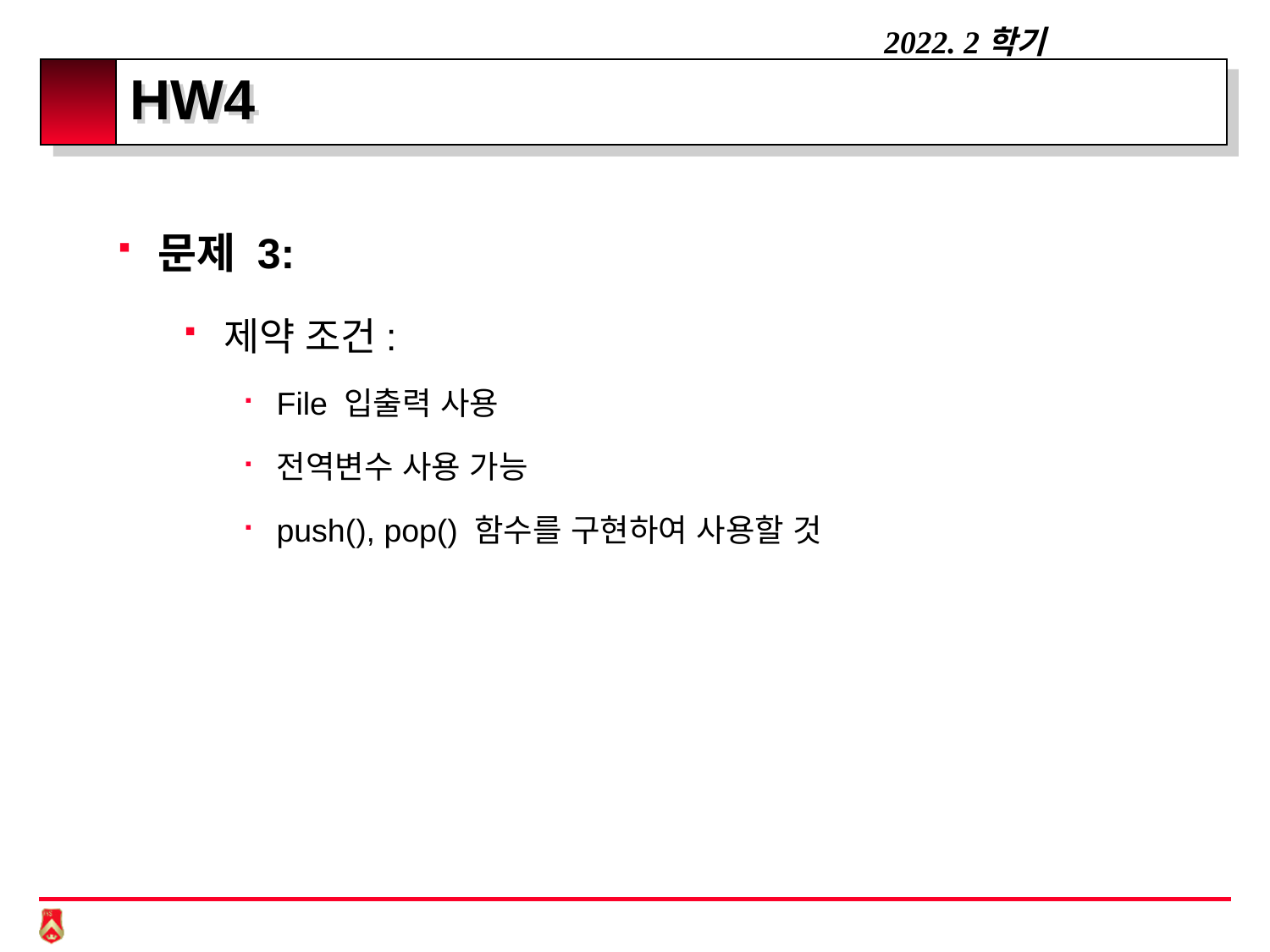

# HW4

문제 3:
제약 조건:
File 입출력 사용
전역변수 사용 가능
push(), pop() 함수를 구현하여 사용할 것